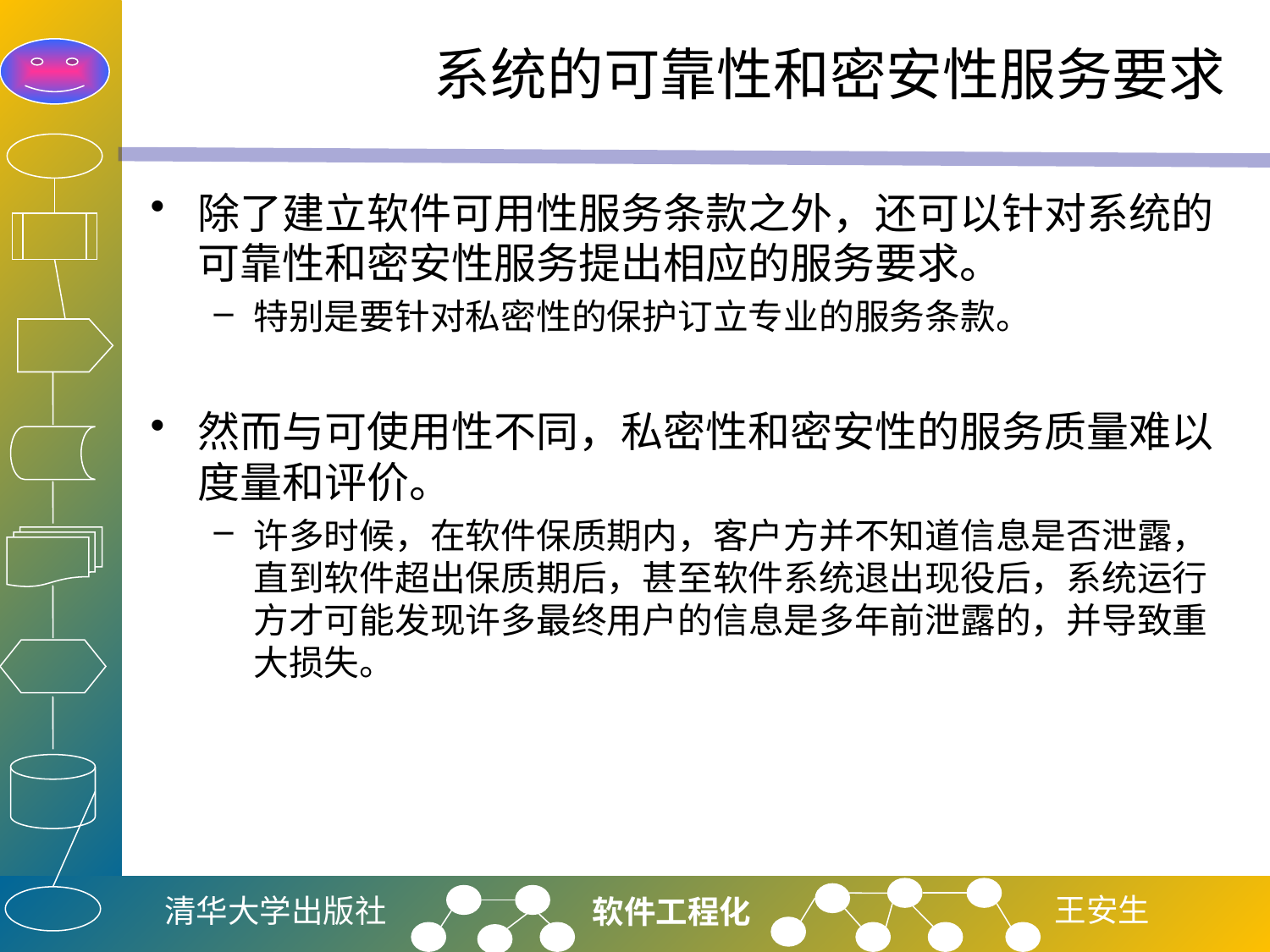

# 系统的可靠性和密安性服务要求
除了建立软件可用性服务条款之外，还可以针对系统的可靠性和密安性服务提出相应的服务要求。
特别是要针对私密性的保护订立专业的服务条款。

然而与可使用性不同，私密性和密安性的服务质量难以度量和评价。
许多时候，在软件保质期内，客户方并不知道信息是否泄露，直到软件超出保质期后，甚至软件系统退出现役后，系统运行方才可能发现许多最终用户的信息是多年前泄露的，并导致重大损失。